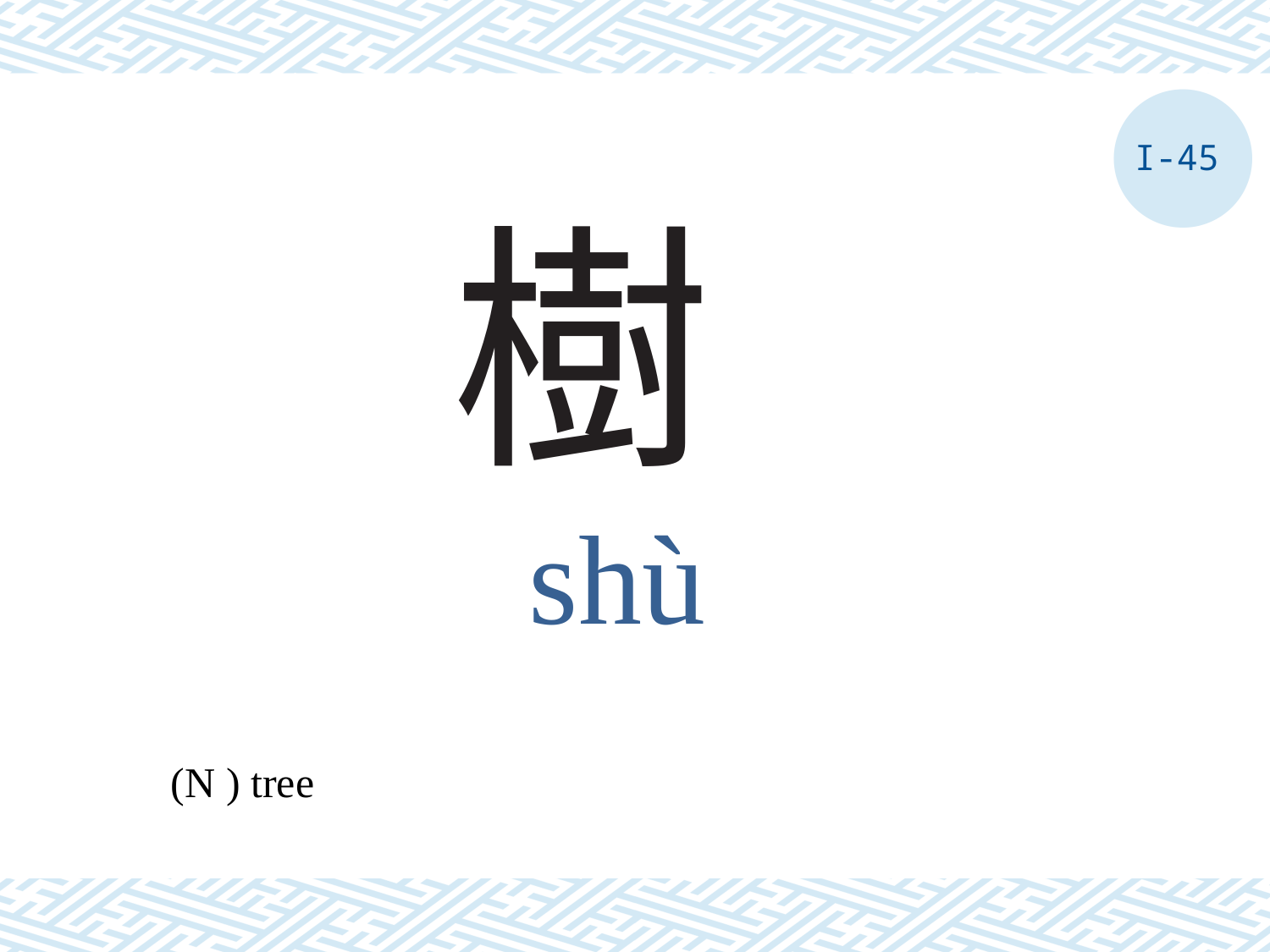

I-45
# 樹
shù
(N ) tree